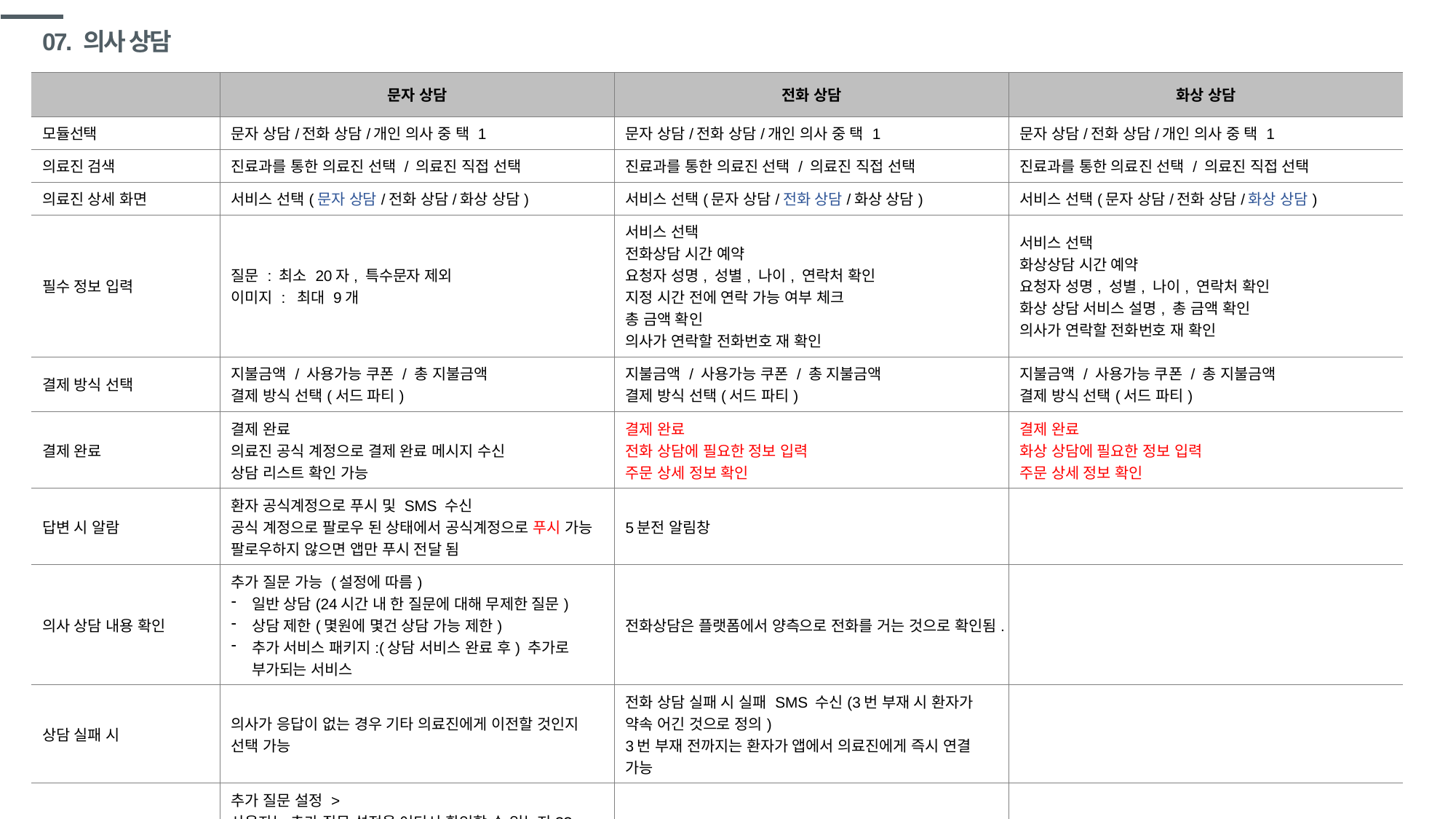

# 07. 의사 상담
|  | 문자 상담 | 전화 상담 | 화상 상담 |
| --- | --- | --- | --- |
| 모듈선택 | 문자 상담/전화 상담/개인 의사 중 택 1 | 문자 상담/전화 상담/개인 의사 중 택 1 | 문자 상담/전화 상담/개인 의사 중 택 1 |
| 의료진 검색 | 진료과를 통한 의료진 선택 / 의료진 직접 선택 | 진료과를 통한 의료진 선택 / 의료진 직접 선택 | 진료과를 통한 의료진 선택 / 의료진 직접 선택 |
| 의료진 상세 화면 | 서비스 선택(문자 상담/전화 상담/화상 상담) | 서비스 선택(문자 상담/전화 상담/화상 상담) | 서비스 선택(문자 상담/전화 상담/화상 상담) |
| 필수 정보 입력 | 질문 : 최소 20자, 특수문자 제외 이미지 : 최대 9개 | 서비스 선택 전화상담 시간 예약 요청자 성명, 성별, 나이, 연락처 확인 지정 시간 전에 연락 가능 여부 체크 총 금액 확인 의사가 연락할 전화번호 재 확인 | 서비스 선택 화상상담 시간 예약 요청자 성명, 성별, 나이, 연락처 확인 화상 상담 서비스 설명, 총 금액 확인 의사가 연락할 전화번호 재 확인 |
| 결제 방식 선택 | 지불금액 / 사용가능 쿠폰 / 총 지불금액 결제 방식 선택(서드 파티) | 지불금액 / 사용가능 쿠폰 / 총 지불금액 결제 방식 선택(서드 파티) | 지불금액 / 사용가능 쿠폰 / 총 지불금액 결제 방식 선택(서드 파티) |
| 결제 완료 | 결제 완료 의료진 공식 계정으로 결제 완료 메시지 수신 상담 리스트 확인 가능 | 결제 완료 전화 상담에 필요한 정보 입력 주문 상세 정보 확인 | 결제 완료 화상 상담에 필요한 정보 입력 주문 상세 정보 확인 |
| 답변 시 알람 | 환자 공식계정으로 푸시 및 SMS 수신 공식 계정으로 팔로우 된 상태에서 공식계정으로 푸시 가능 팔로우하지 않으면 앱만 푸시 전달 됨 | 5분전 알림창 |  |
| 의사 상담 내용 확인 | 추가 질문 가능 (설정에 따름) 일반 상담(24시간 내 한 질문에 대해 무제한 질문) 상담 제한(몇원에 몇건 상담 가능 제한) 추가 서비스 패키지:(상담 서비스 완료 후) 추가로 부가되는 서비스 | 전화상담은 플랫폼에서 양측으로 전화를 거는 것으로 확인됨. |  |
| 상담 실패 시 | 의사가 응답이 없는 경우 기타 의료진에게 이전할 것인지 선택 가능 | 전화 상담 실패 시 실패 SMS 수신(3번 부재 시 환자가 약속 어긴 것으로 정의) 3번 부재 전까지는 환자가 앱에서 의료진에게 즉시 연결 가능 |  |
| 질문 | 추가 질문 설정 > 사용자는 추가 질문 설정을 어디서 확인할 수 있는지?? 의사 미 응답 시 > 응답이 없는 기간 기준은? 이전을 안 할 경우 프로세스는? |  |  |